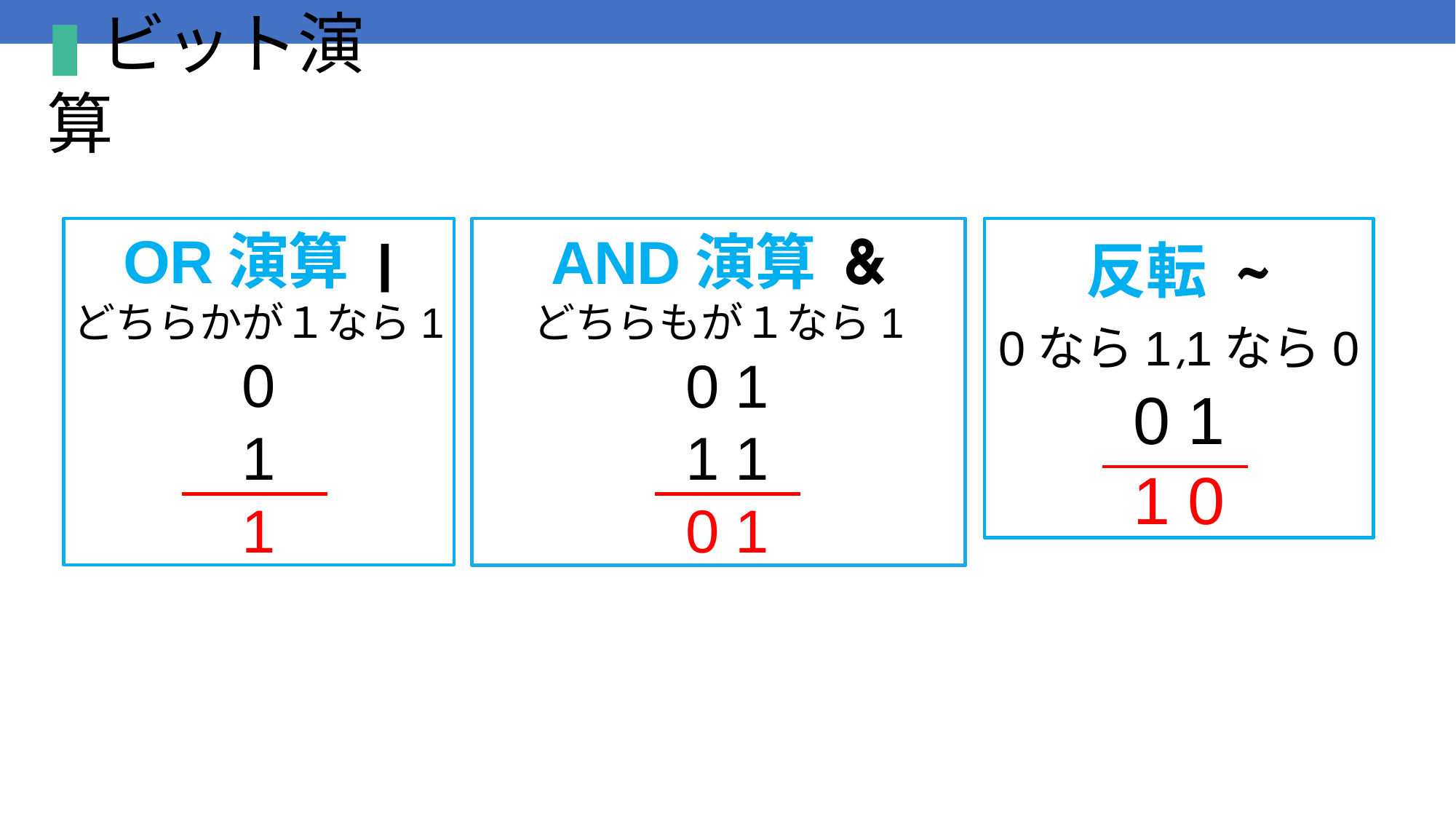

# ▮ビット演算
OR演算 |
どちらかが１なら1
0
1
1
AND演算 &
どちらもが１なら1
0 1
1 1
0 1
反転 ~
0なら1,1なら0
0 1
1 0